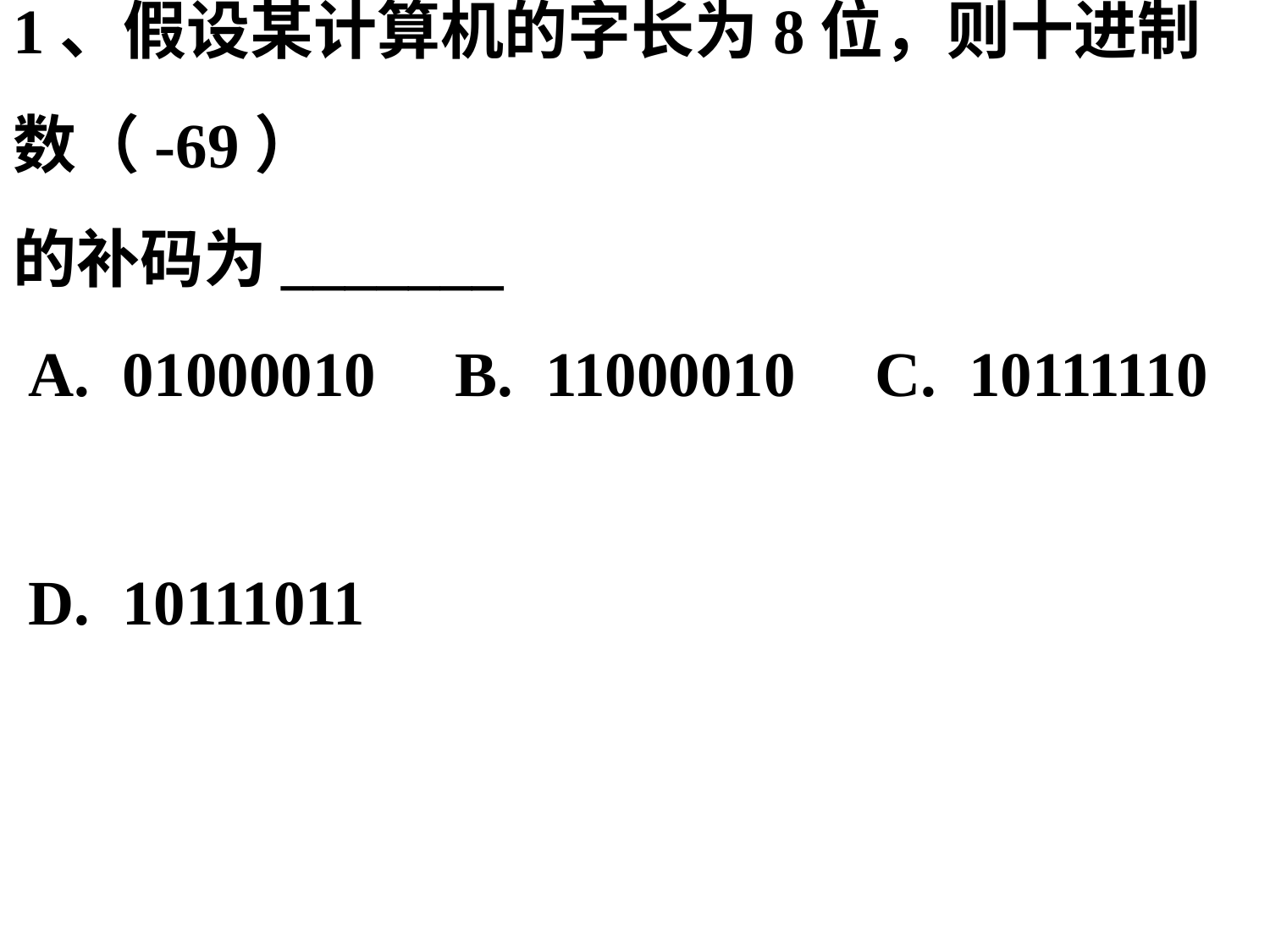

1、假设某计算机的字长为8位，则十进制数（-69）
的补码为_______
 A.  01000010     B.  11000010     C.  10111110
 D.  10111011